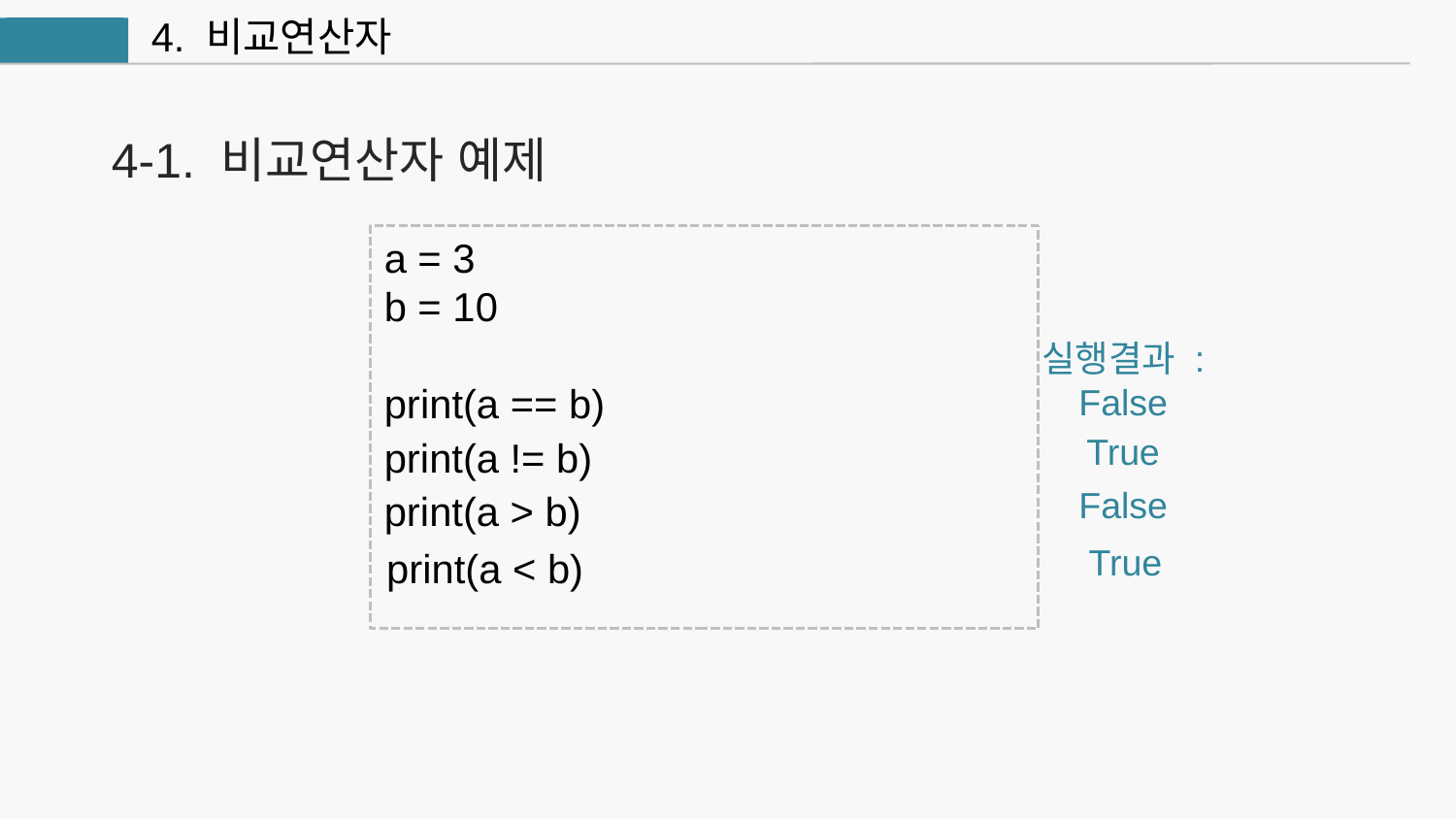

4. 비교연산자

연산자
4-1. 비교연산자 예제
a = 3
b = 10

print(a == b)

실행결과 :
False
True
print(a != b)
False
print(a > b)
True
print(a < b)